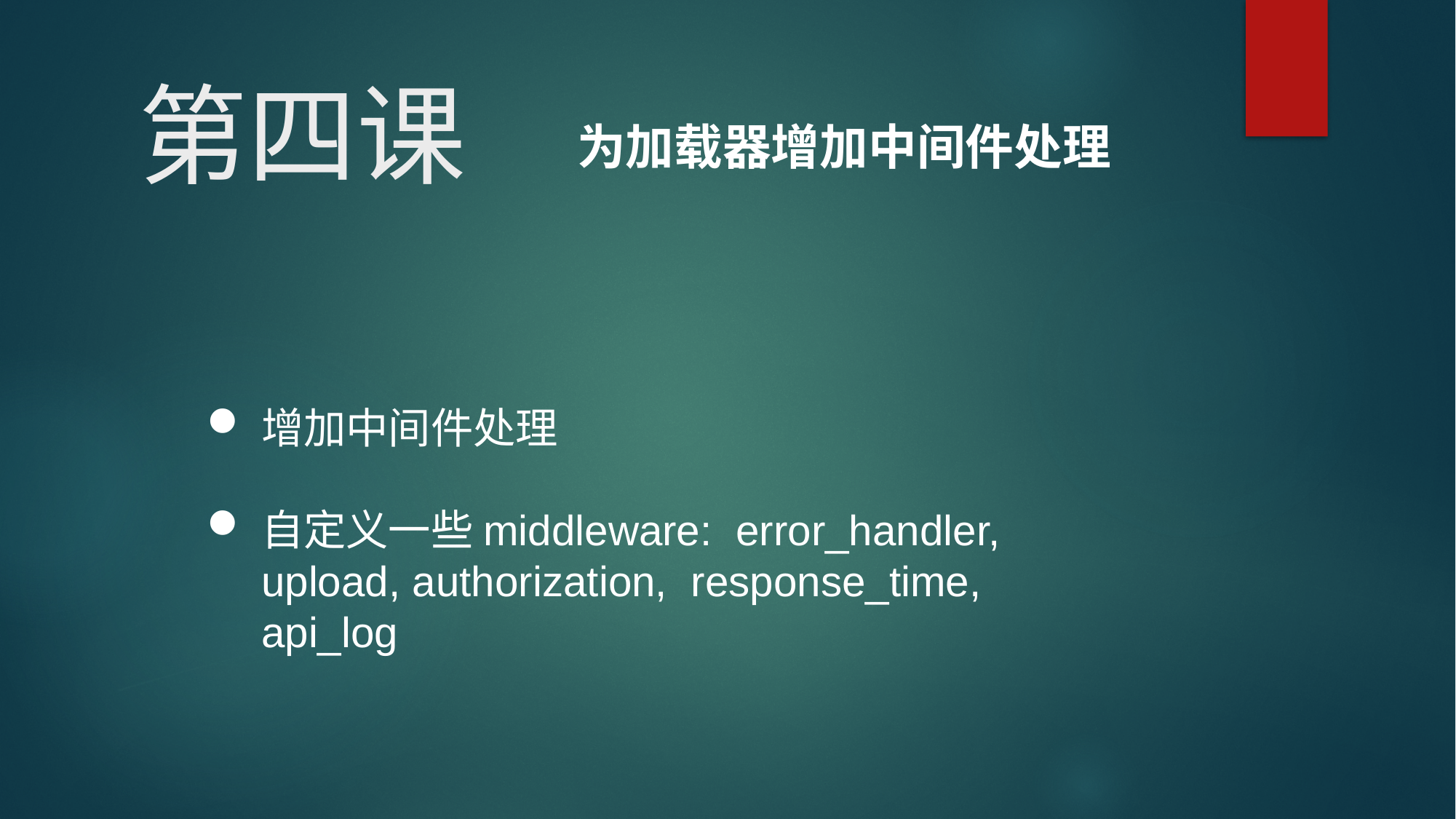

# 第四课
为加载器增加中间件处理
增加中间件处理

自定义一些middleware:  error_handler, upload, authorization,  response_time, api_log